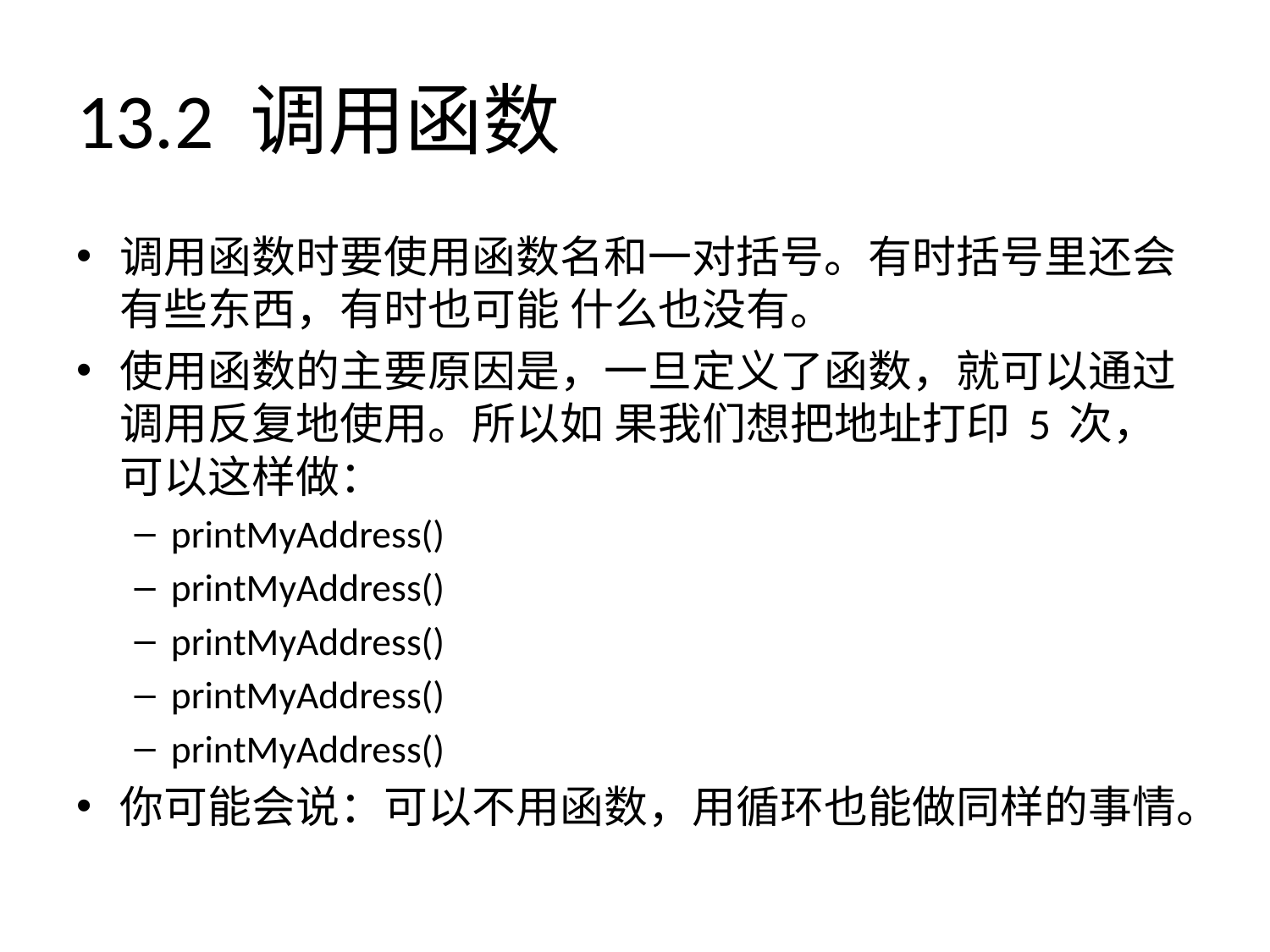

# 13.2 调用函数
调用函数时要使用函数名和一对括号。有时括号里还会有些东西，有时也可能 什么也没有。
使用函数的主要原因是，一旦定义了函数，就可以通过调用反复地使用。所以如 果我们想把地址打印 5 次，可以这样做：
printMyAddress()
printMyAddress()
printMyAddress()
printMyAddress()
printMyAddress()
你可能会说：可以不用函数，用循环也能做同样的事情。